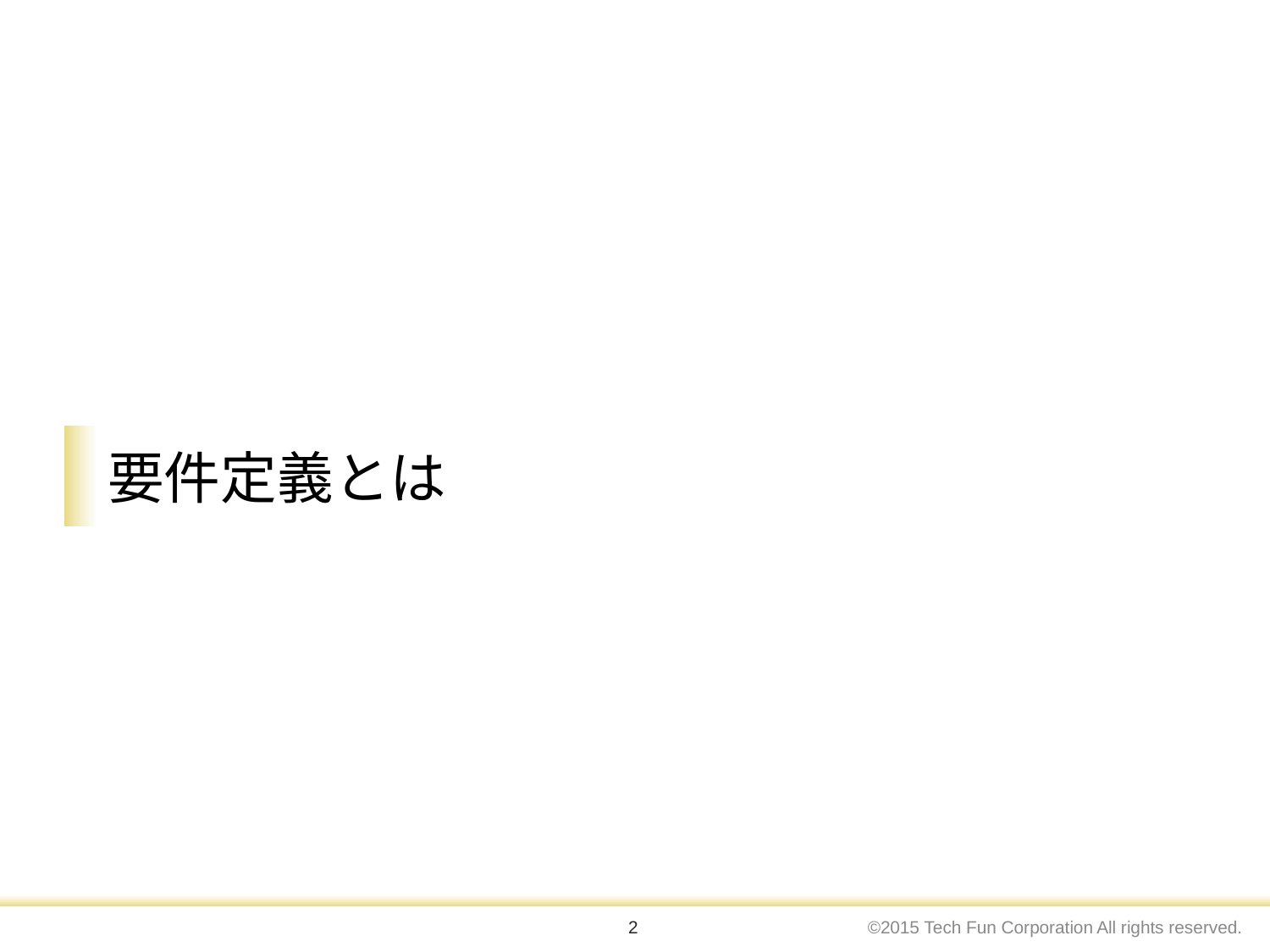

要件定義とは
2
©2015 Tech Fun Corporation All rights reserved.